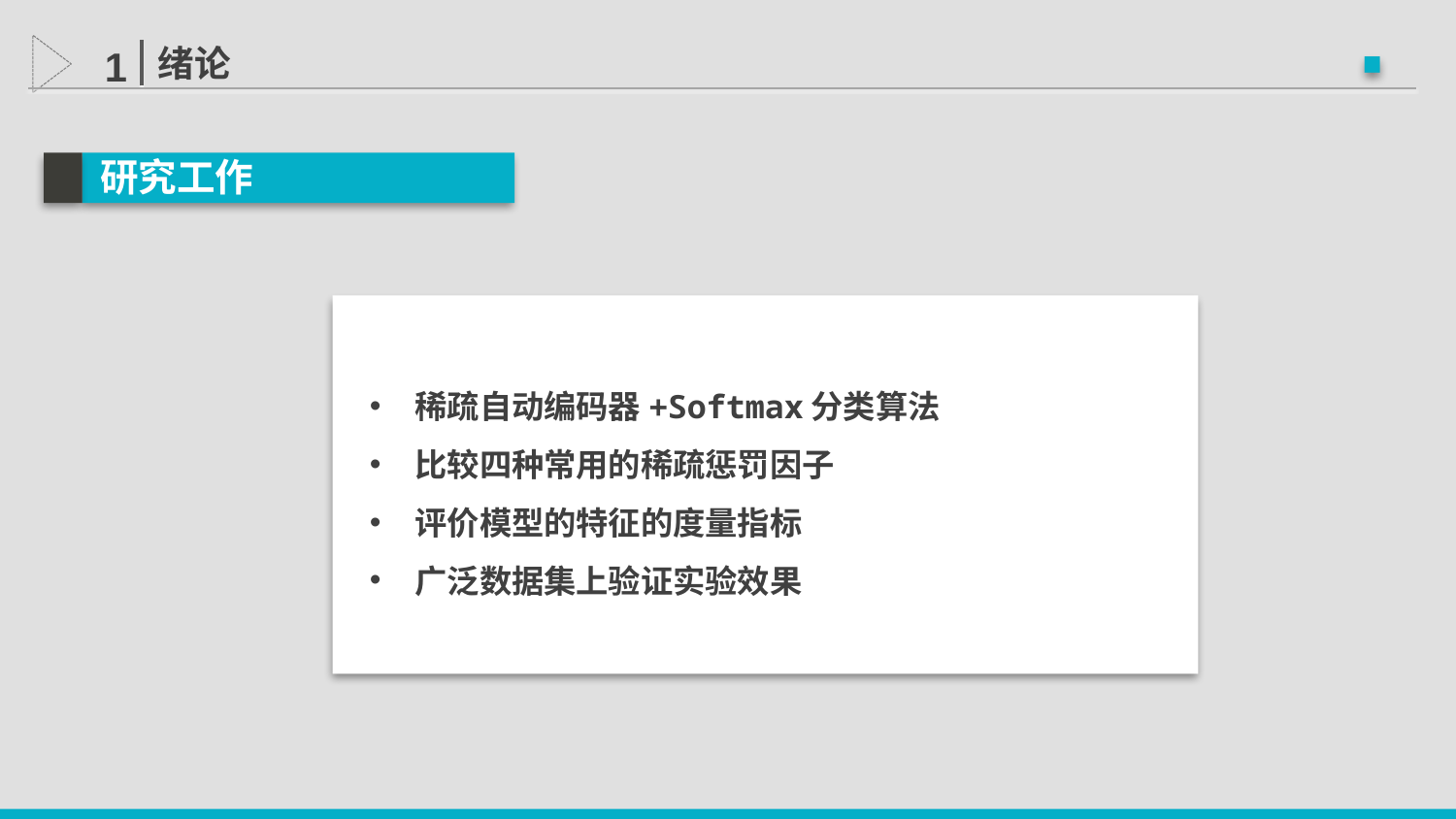

·

绪论
1

研究工作

稀疏自动编码器+Softmax分类算法
比较四种常用的稀疏惩罚因子
评价模型的特征的度量指标
广泛数据集上验证实验效果